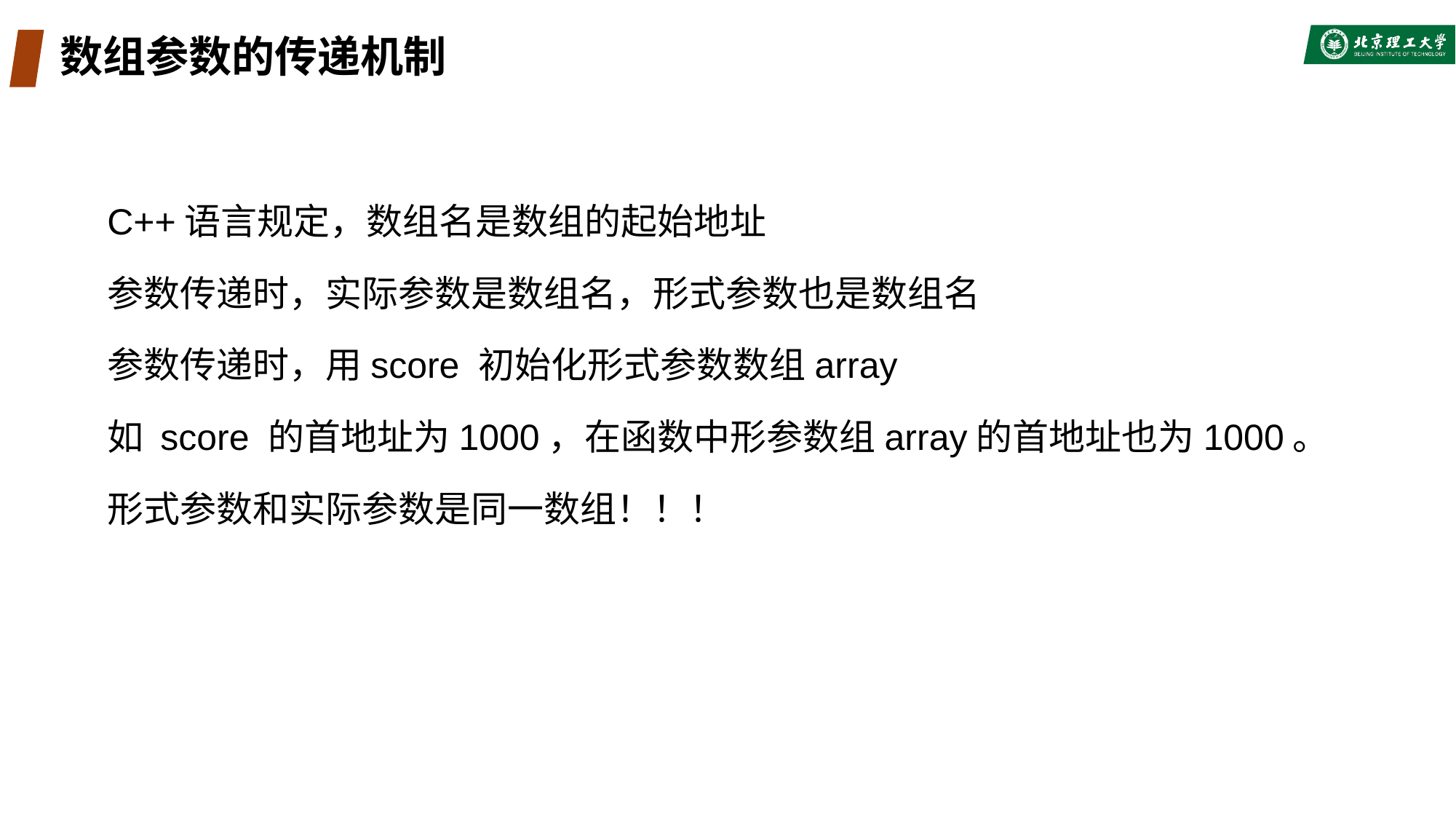

# 数组参数的传递机制
C++语言规定，数组名是数组的起始地址
参数传递时，实际参数是数组名，形式参数也是数组名
参数传递时，用score 初始化形式参数数组array
如 score 的首地址为1000，在函数中形参数组array的首地址也为1000。
形式参数和实际参数是同一数组！！！